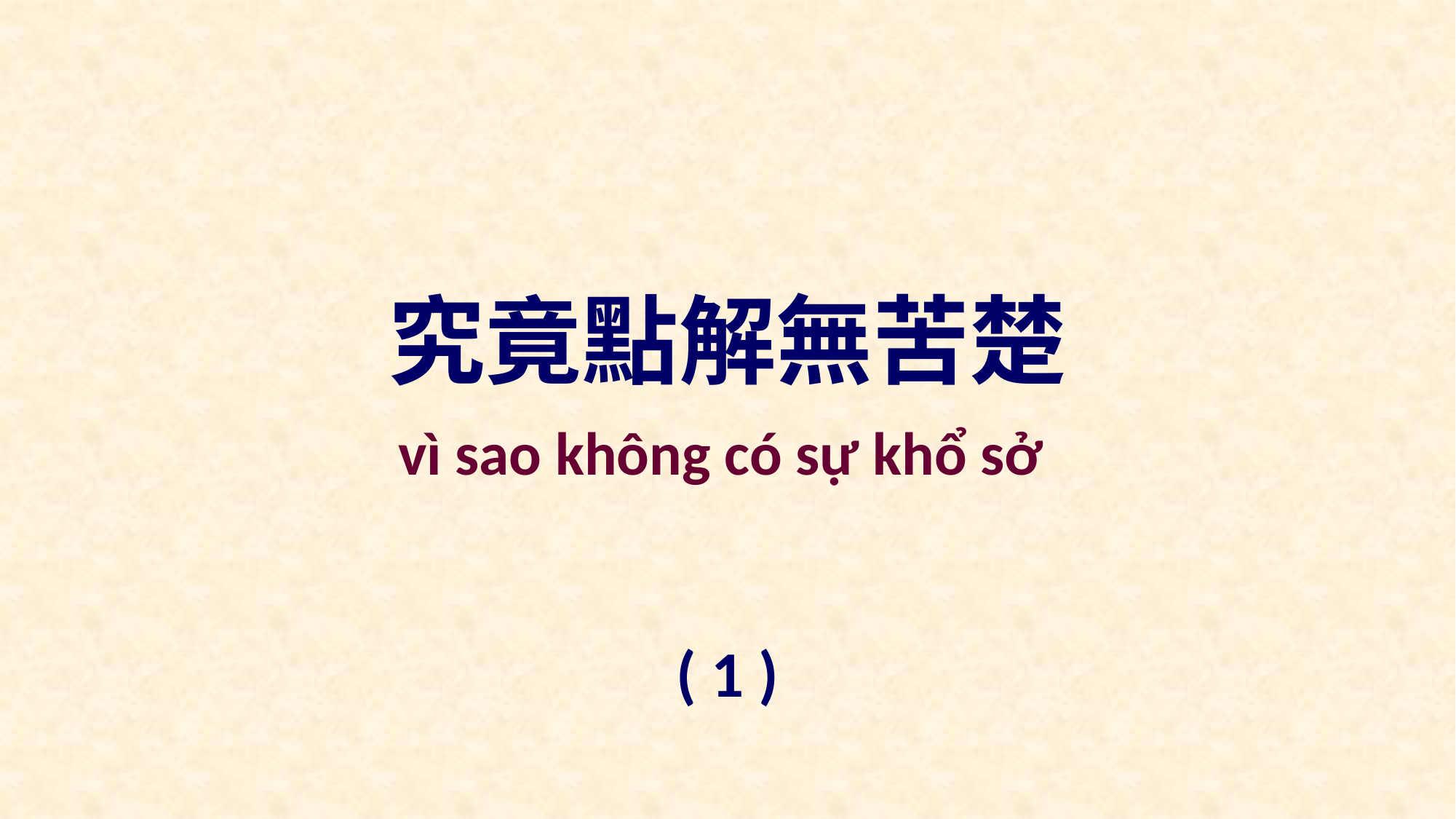

究竟點解無苦楚
vì sao không có sự khổ sở
( 1 )